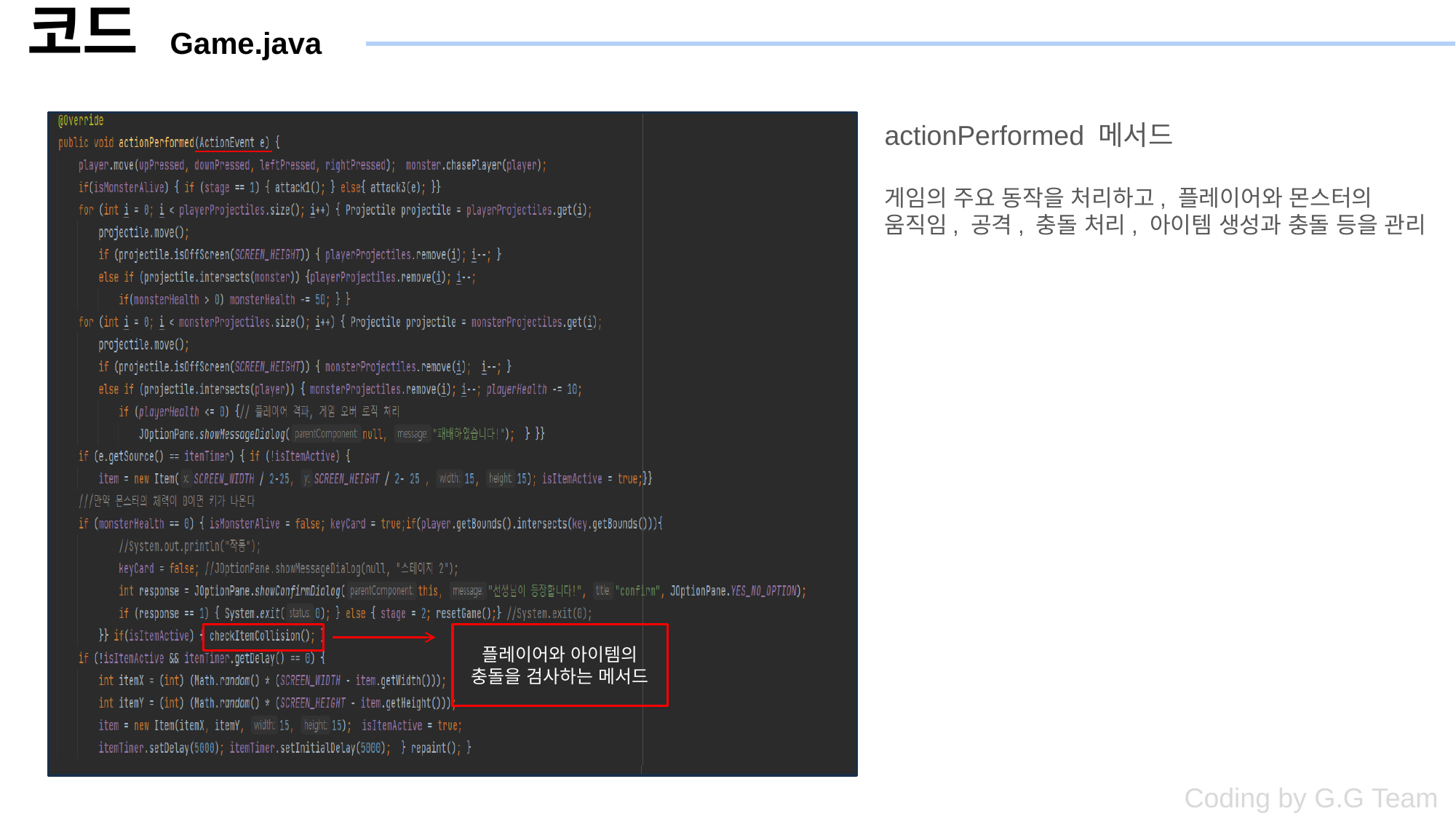

코드 Game.java

actionPerformed 메서드

게임의 주요 동작을 처리하고, 플레이어와 몬스터의 움직임, 공격, 충돌 처리, 아이템 생성과 충돌 등을 관리

플레이어와 아이템의 충돌을 검사하는 메서드
Coding by G.G Team